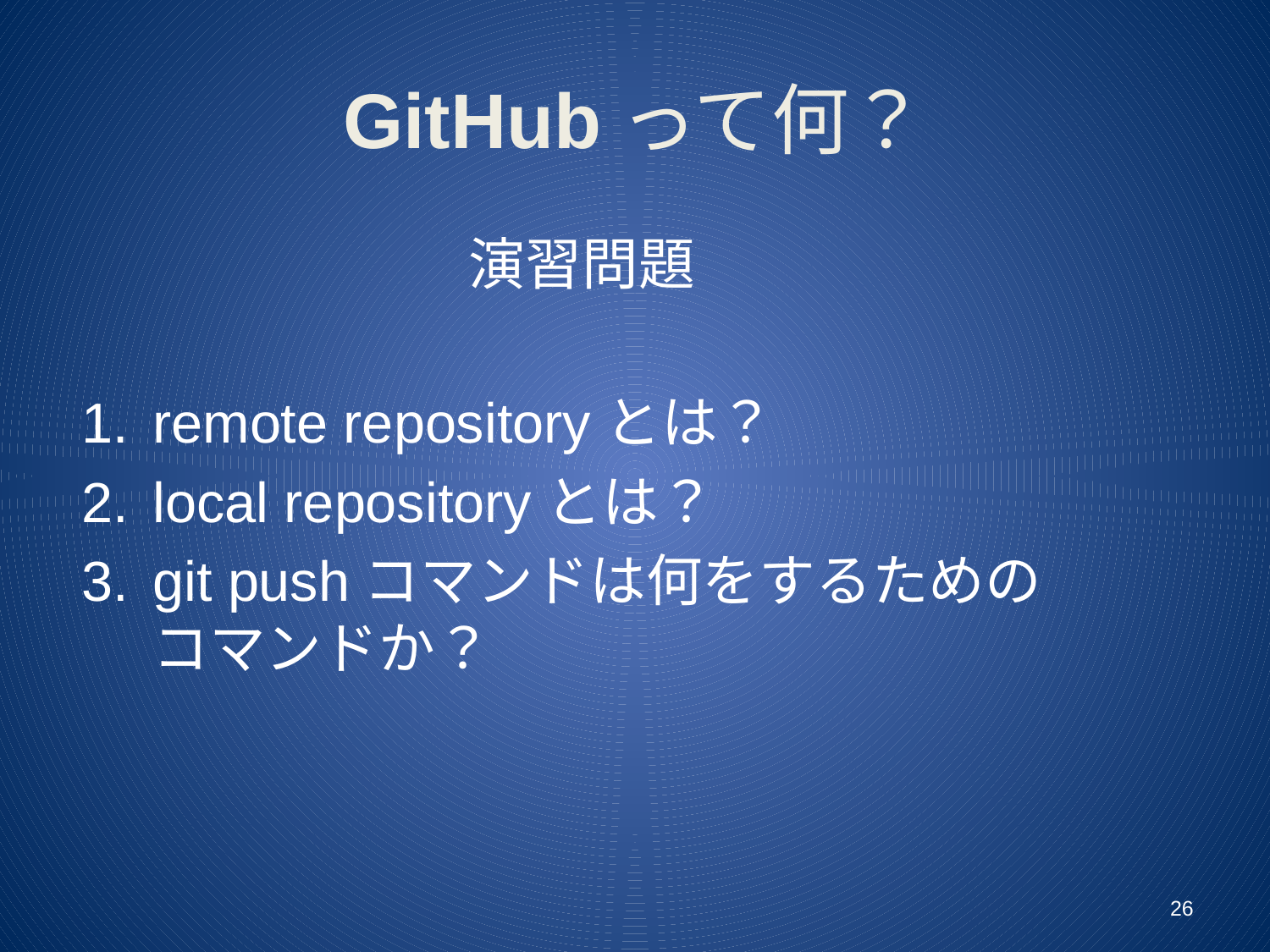

# GitHubって何？
演習問題

remote repositoryとは？
local repositoryとは？
git pushコマンドは何をするためのコマンドか？
26